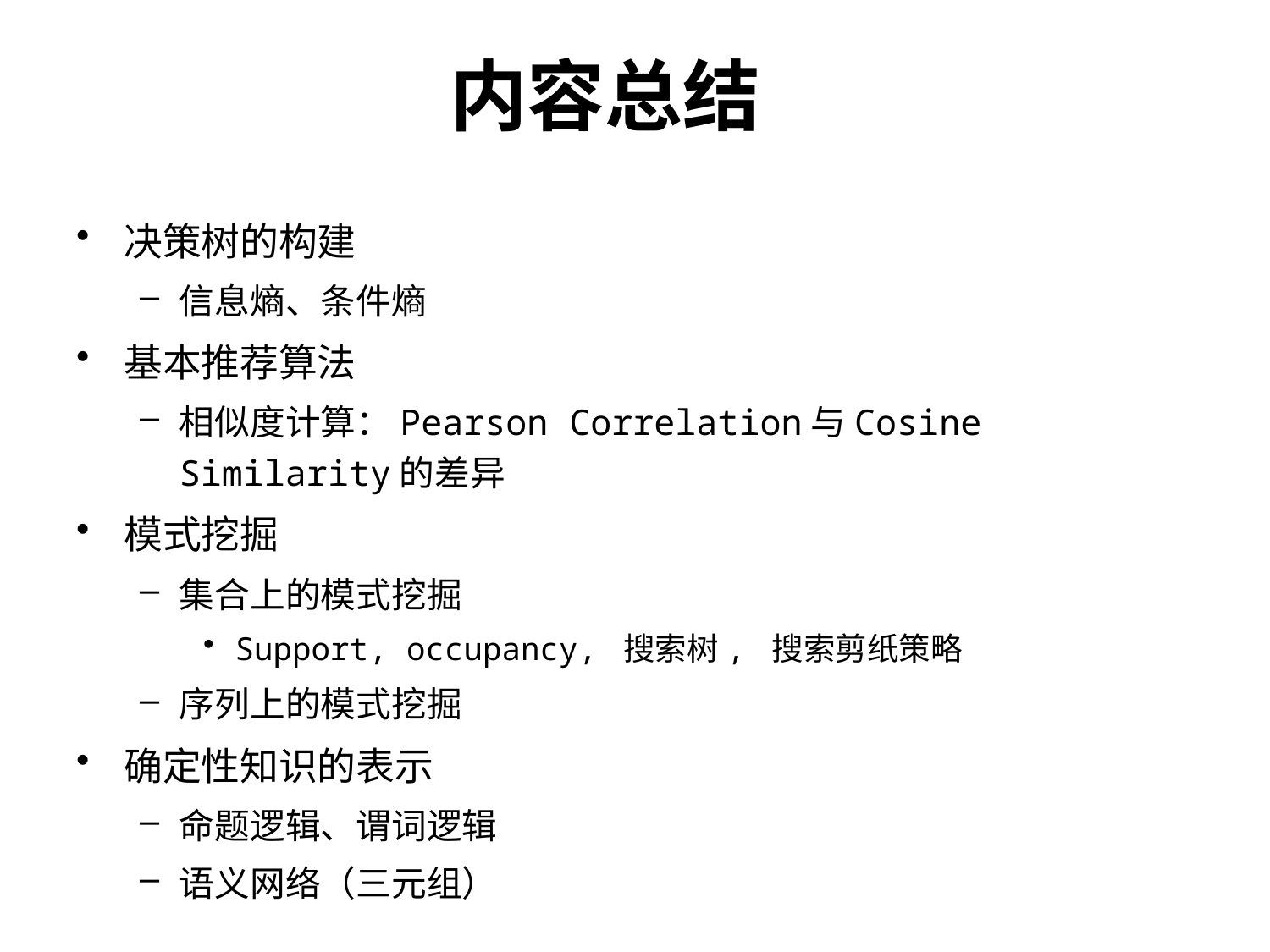

内容总结
决策树的构建
信息熵、条件熵
基本推荐算法
相似度计算：Pearson Correlation与Cosine Similarity的差异
模式挖掘
集合上的模式挖掘
Support, occupancy, 搜索树, 搜索剪纸策略
序列上的模式挖掘
确定性知识的表示
命题逻辑、谓词逻辑
语义网络（三元组）